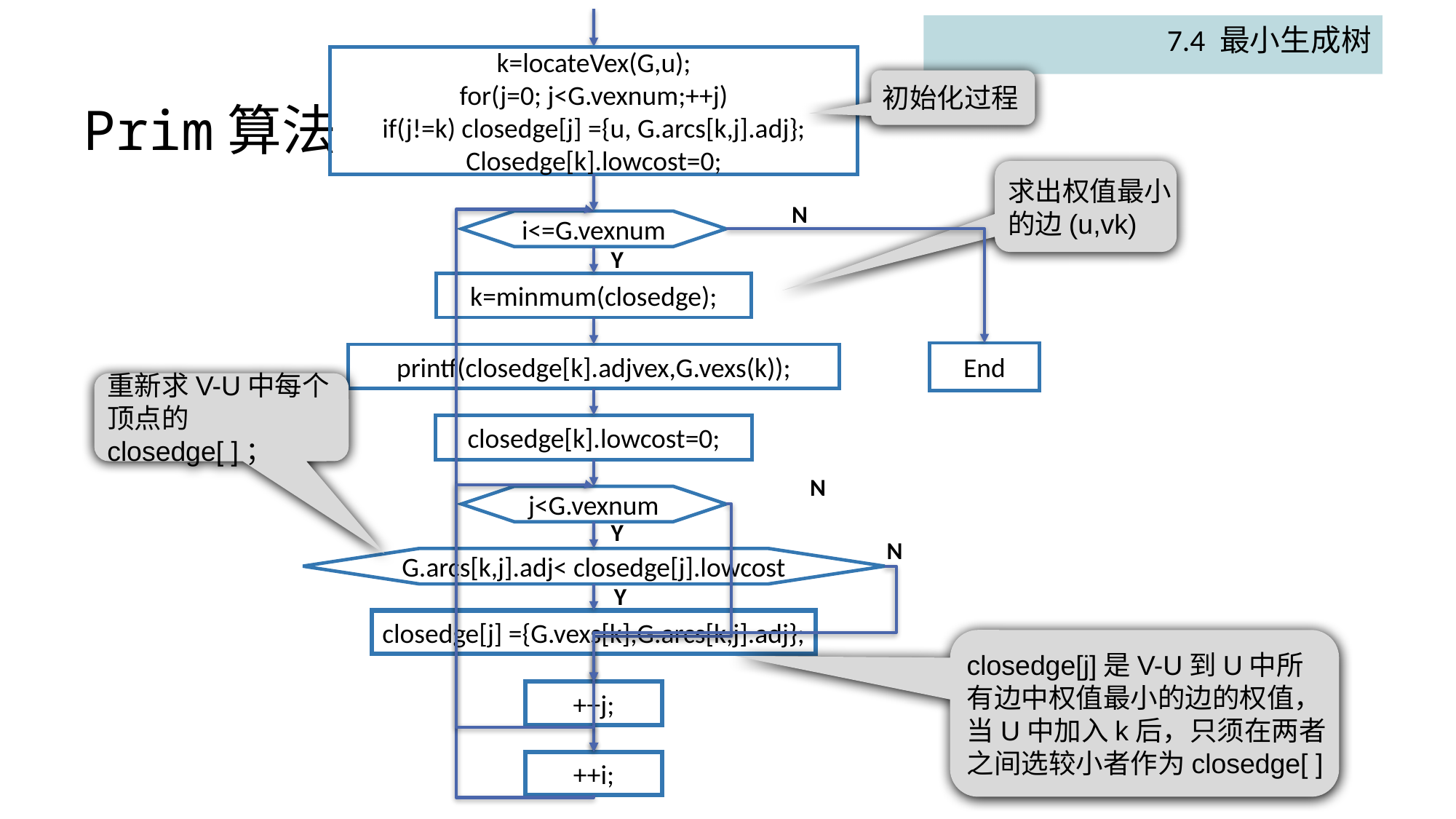

7.4 最小生成树
k=locateVex(G,u);
for(j=0; j<G.vexnum;++j)
if(j!=k) closedge[j] ={u, G.arcs[k,j].adj};
Closedge[k].lowcost=0;
初始化过程
N
i<=G.vexnum
Y
k=minmum(closedge);
End
printf(closedge[k].adjvex,G.vexs(k));
closedge[k].lowcost=0;
N
j<G.vexnum
Y
N
G.arcs[k,j].adj< closedge[j].lowcost
Y
closedge[j] ={G.vexs[k],G.arcs[k,j].adj};
++j;
++i;
# Prim算法
求出权值最小的边(u,vk)
重新求V-U中每个
顶点的closedge[ ]；
closedge[j]是V-U到U中所有边中权值最小的边的权值，当U中加入k后，只须在两者之间选较小者作为closedge[ ]
56